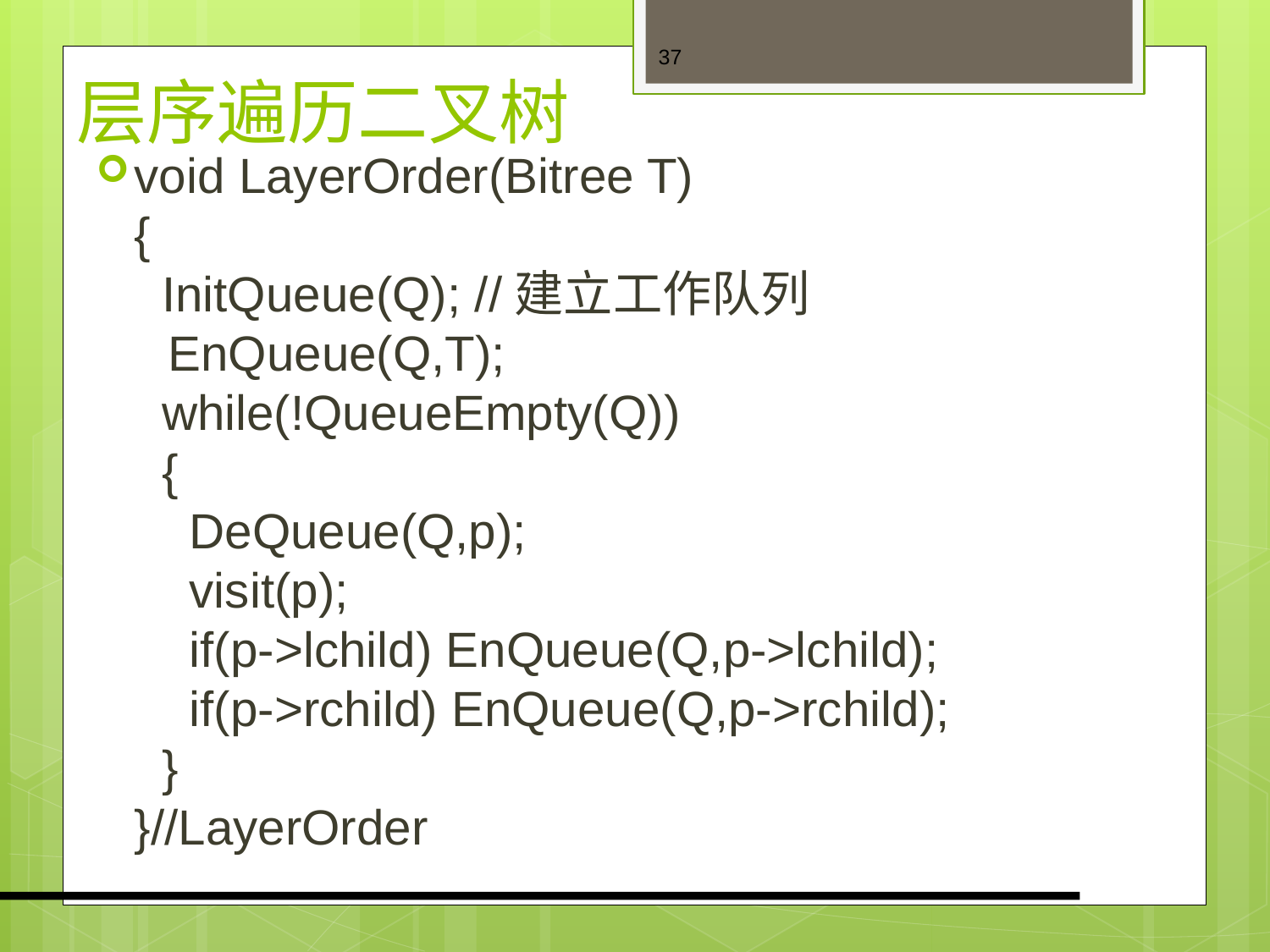

# 层序遍历二叉树
void LayerOrder(Bitree T)
{
  InitQueue(Q); //建立工作队列
  EnQueue(Q,T);
  while(!QueueEmpty(Q))
  {
    DeQueue(Q,p);
    visit(p);
    if(p->lchild) EnQueue(Q,p->lchild);
    if(p->rchild) EnQueue(Q,p->rchild);
  }
}//LayerOrder
37